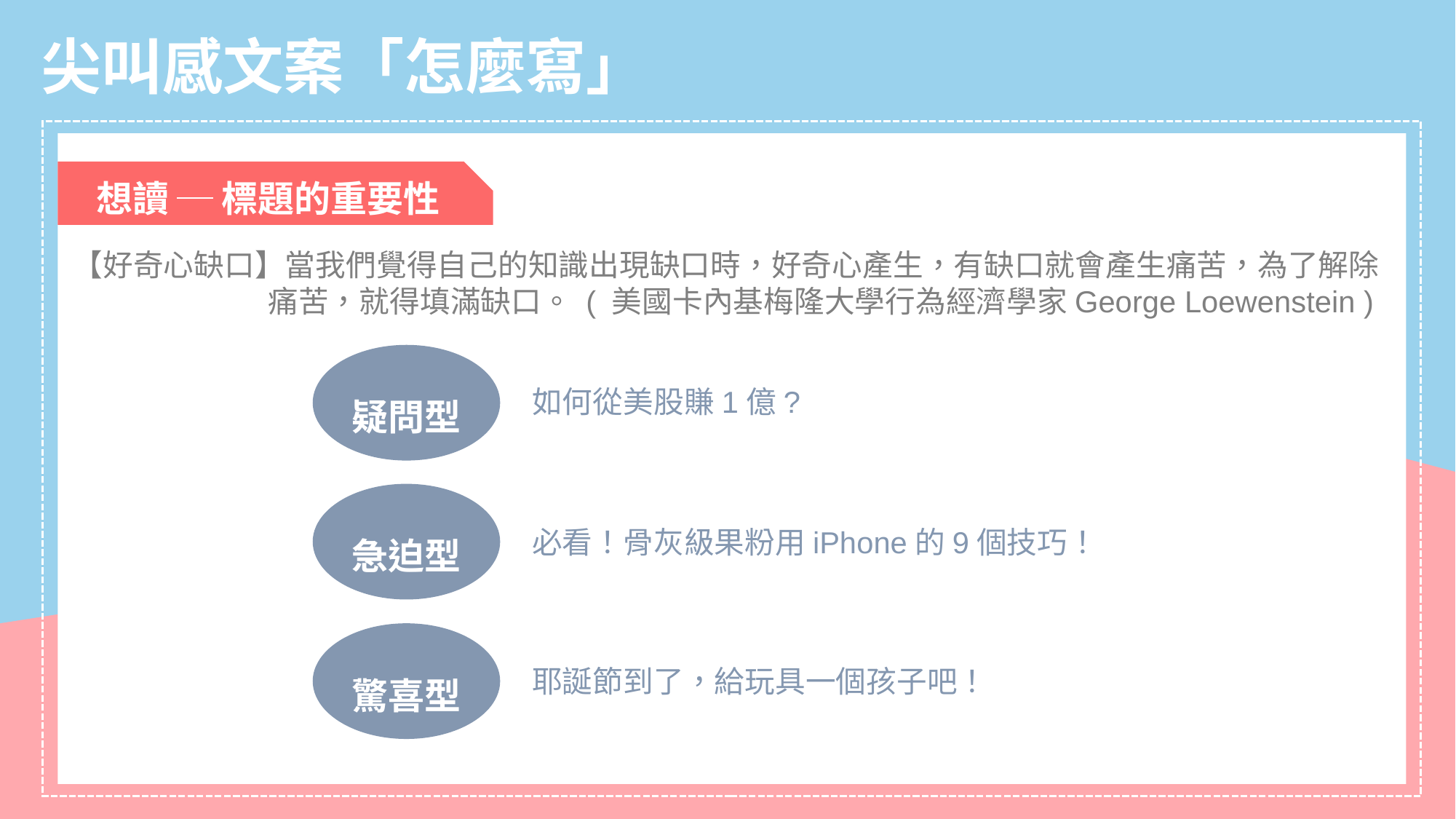

尖叫感文案「怎麼寫」

想讀 ─ 標題的重要性
【好奇心缺口】當我們覺得自己的知識出現缺口時，好奇心產生，有缺口就會產生痛苦，為了解除
                            痛苦，就得填滿缺口。 ( 美國卡內基梅隆大學行為經濟學家George Loewenstein )
疑問型
如何從美股賺1億?

急迫型
必看！骨灰級果粉用iPhone的9個技巧！
驚喜型
耶誕節到了，給玩具一個孩子吧！